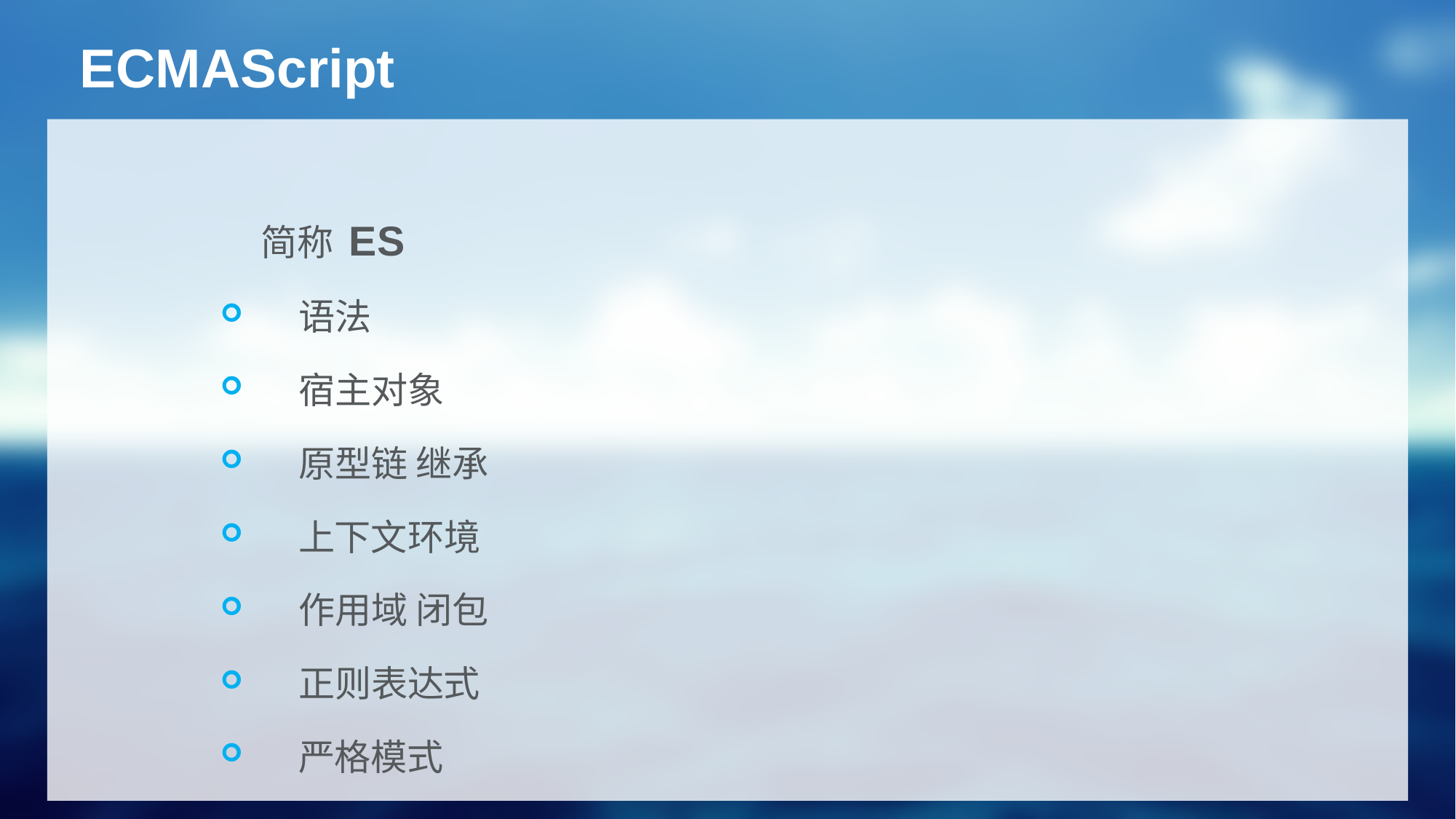

# ECMAScript
    简称 ES
   语法
   宿主对象
   原型链 继承
   上下文环境
   作用域 闭包
   正则表达式
   严格模式